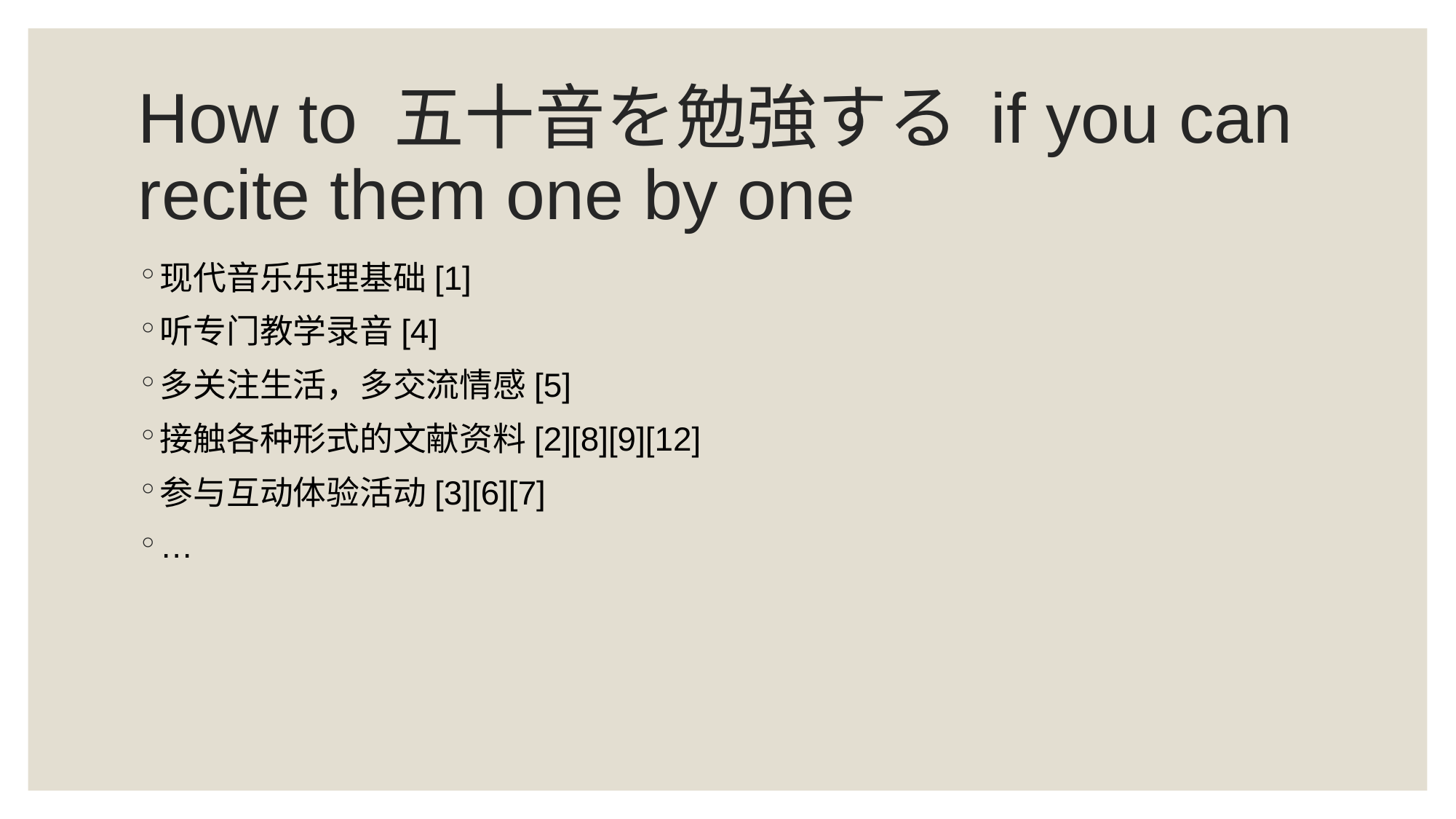

# How to 五十音を勉強する if you can recite them one by one
现代音乐乐理基础[1]
听专门教学录音[4]
多关注生活，多交流情感[5]
接触各种形式的文献资料[2][8][9][12]
参与互动体验活动[3][6][7]
…